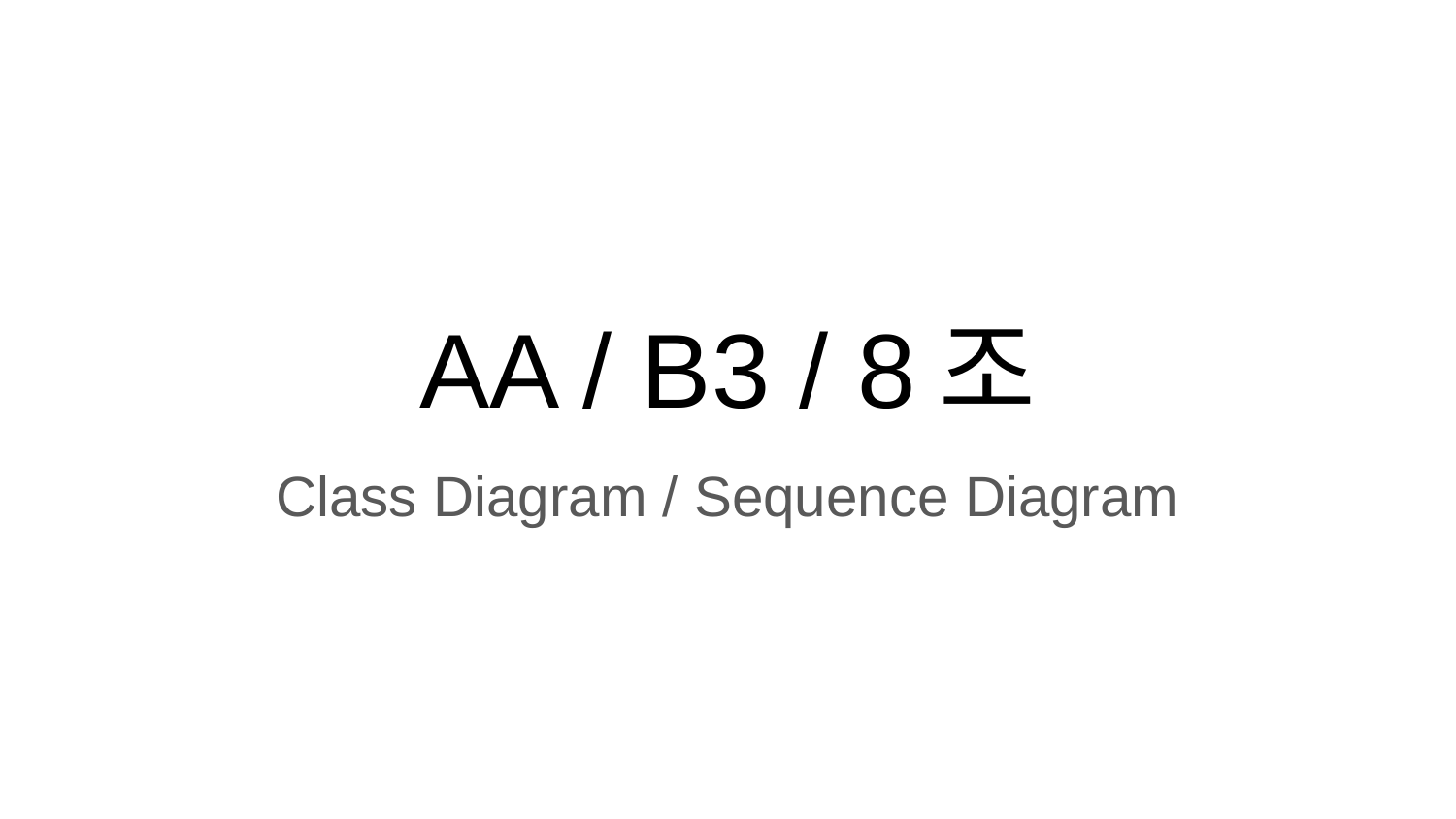

AA / B3 / 8조
Class Diagram / Sequence Diagram